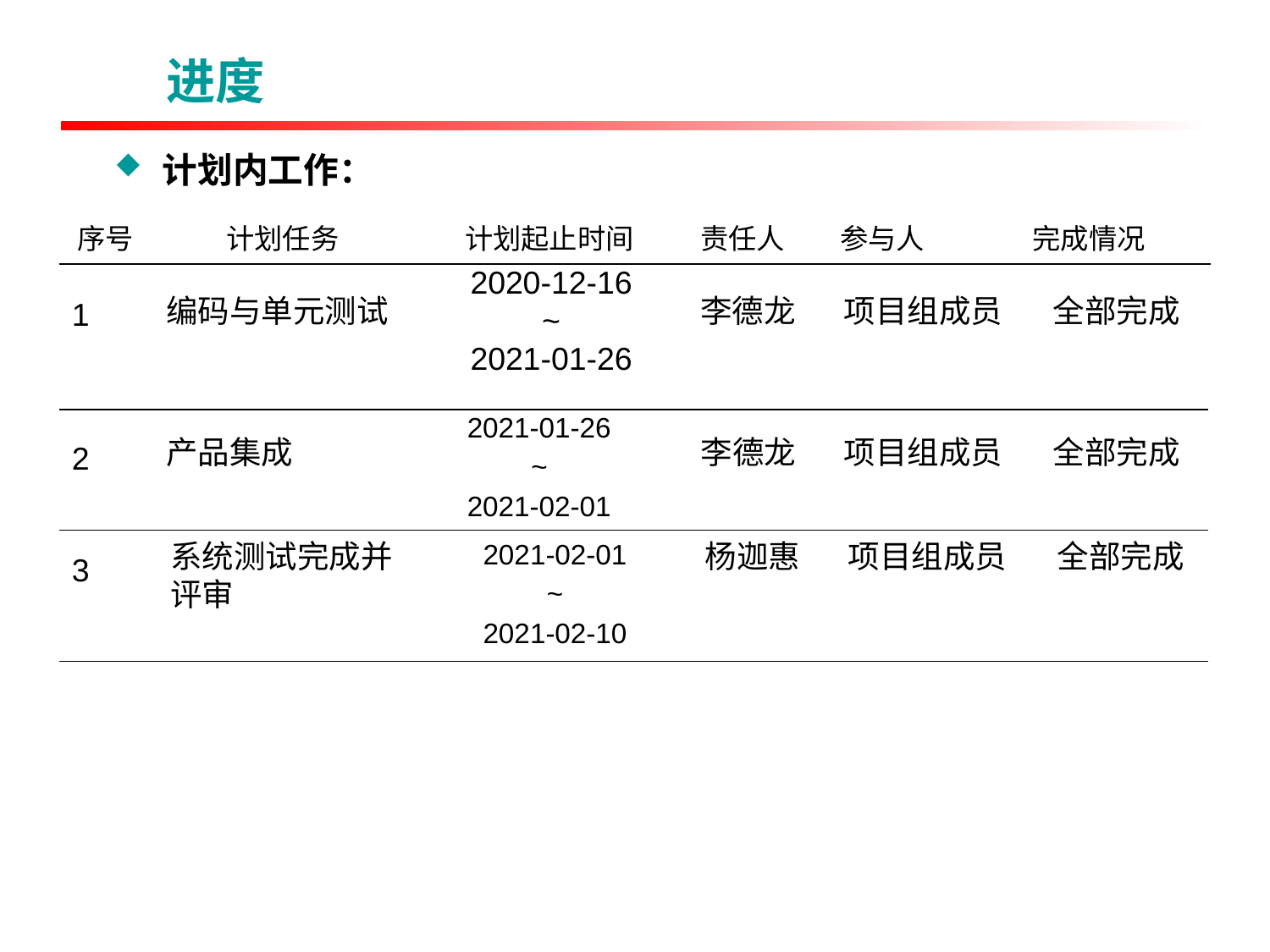

进度
计划内工作：
| 序号 | 计划任务 | 计划起止时间 | 责任人 | 参与人 | 完成情况 |
| --- | --- | --- | --- | --- | --- |
2020-12-16
~
2021-01-26
编码与单元测试
李德龙
项目组成员
全部完成
1
2021-01-26
~
2021-02-01
产品集成
李德龙
项目组成员
全部完成
2
系统测试完成并评审
2021-02-01
~
2021-02-10
杨迦惠
项目组成员
全部完成
3